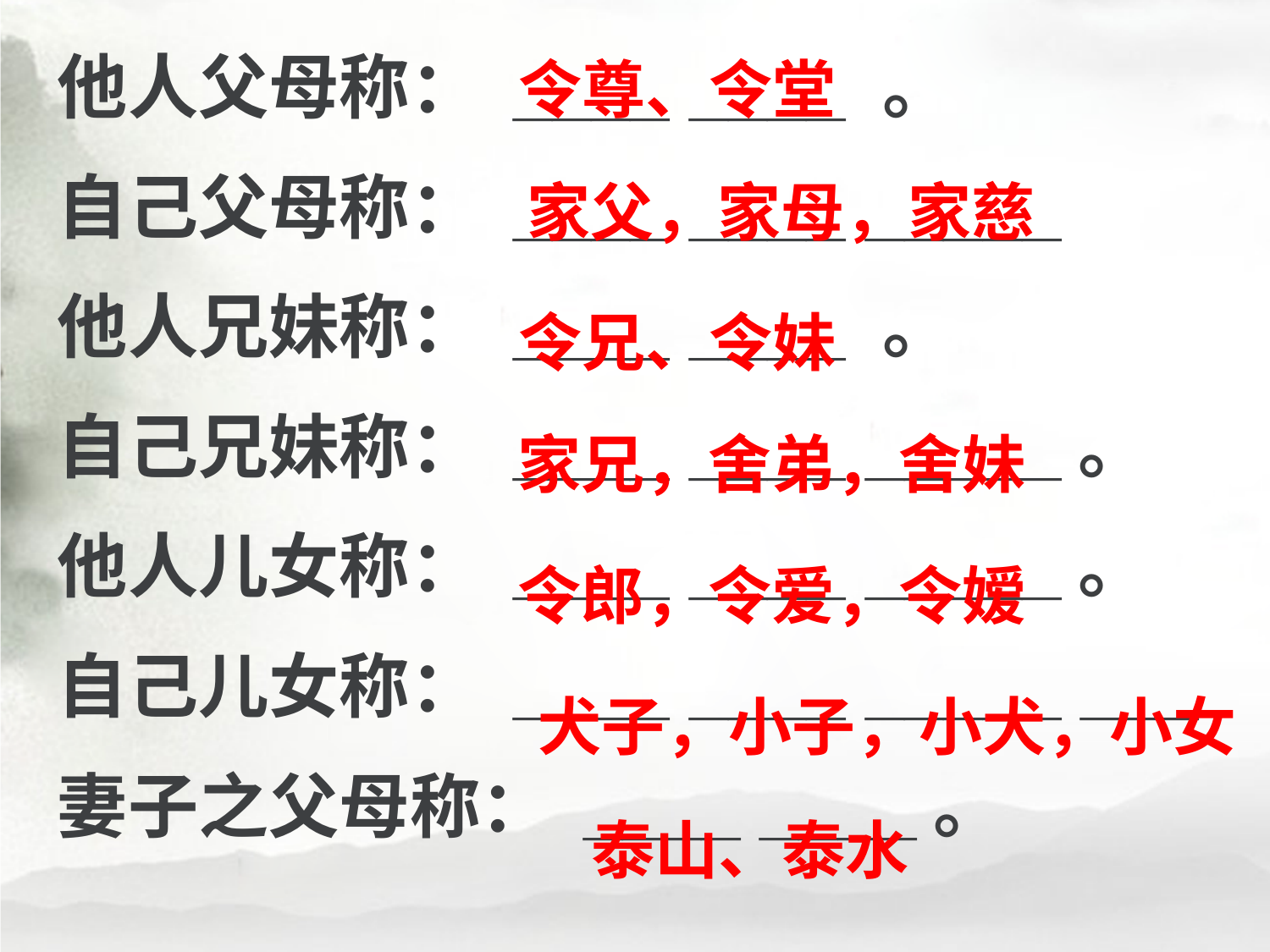

他人父母称： ____ ____ 。
自己父母称： ____ ____ _____
他人兄妹称： ____ ____ 。
自己兄妹称： ____ ____ _____。
他人儿女称： ____ ____ _____。
自己儿女称： ____ ____ _____ ___
妻子之父母称： ____ ____。
令尊、令堂
家父，家母，家慈
令兄、令妹
家兄，舍弟，舍妹
令郎，令爱，令嫒
犬子，小子，小犬，小女
泰山、泰水